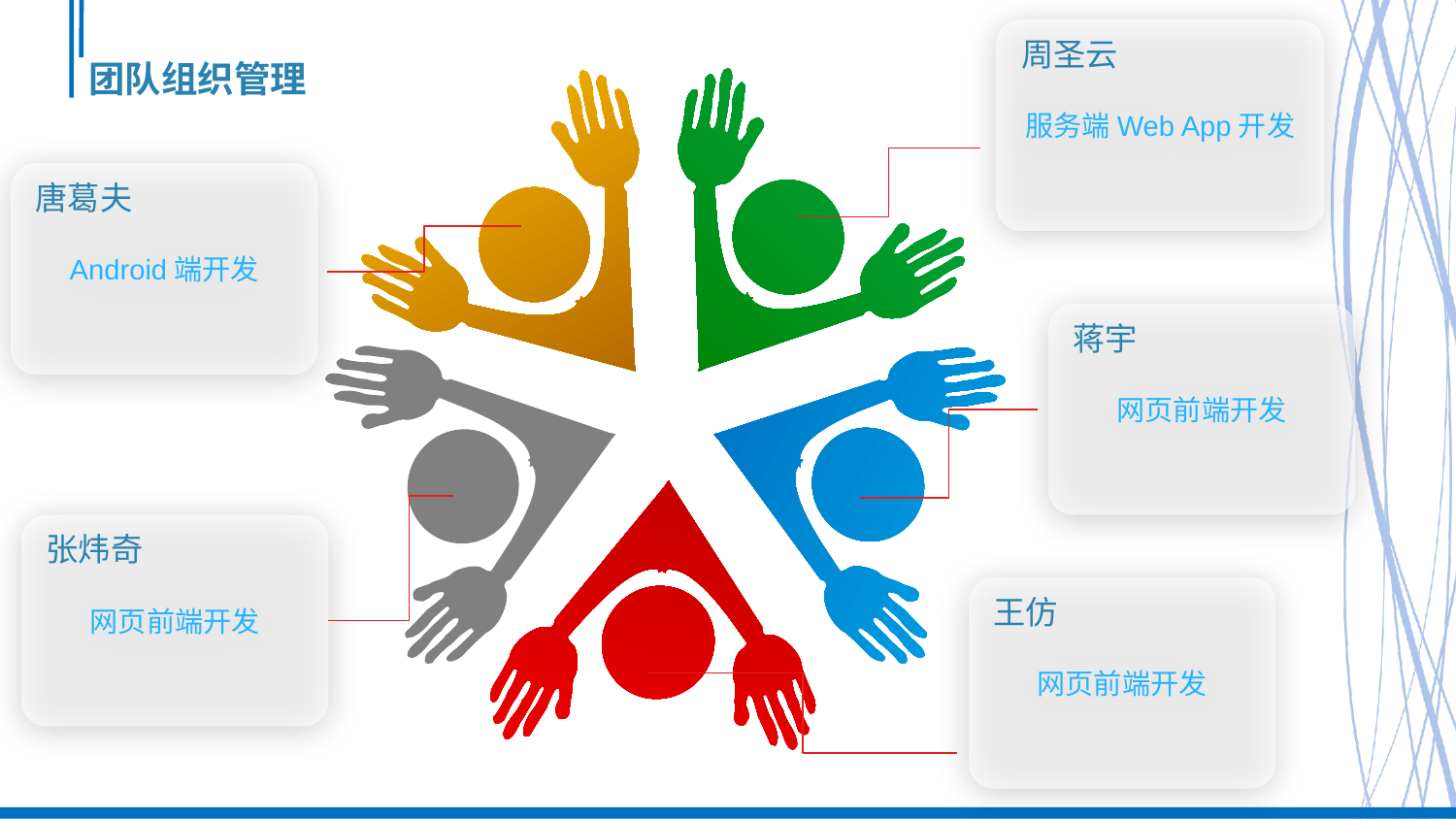

服务端Web App开发
周圣云
# 团队组织管理

Android端开发
唐葛夫
网页前端开发
蒋宇
网页前端开发
张炜奇
网页前端开发
王仿